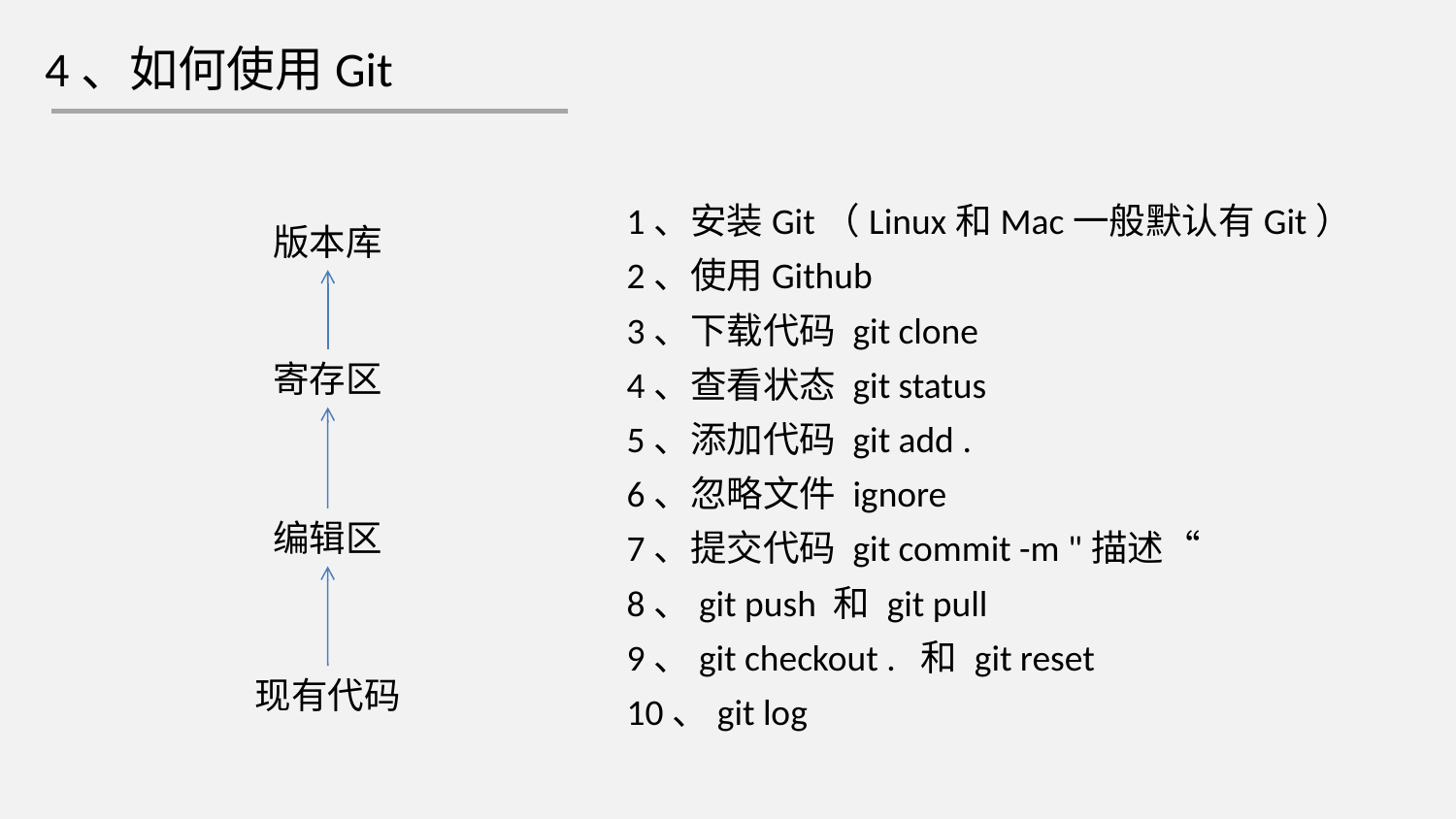

4、如何使用Git
1、安装Git（Linux和Mac一般默认有Git）
2、使用Github
3、下载代码 git clone
4、查看状态 git status
5、添加代码 git add .
6、忽略文件 ignore
7、提交代码 git commit -m "描述“
8、git push 和 git pull
9、git checkout .  和 git reset
10、git log
版本库
寄存区
编辑区
现有代码